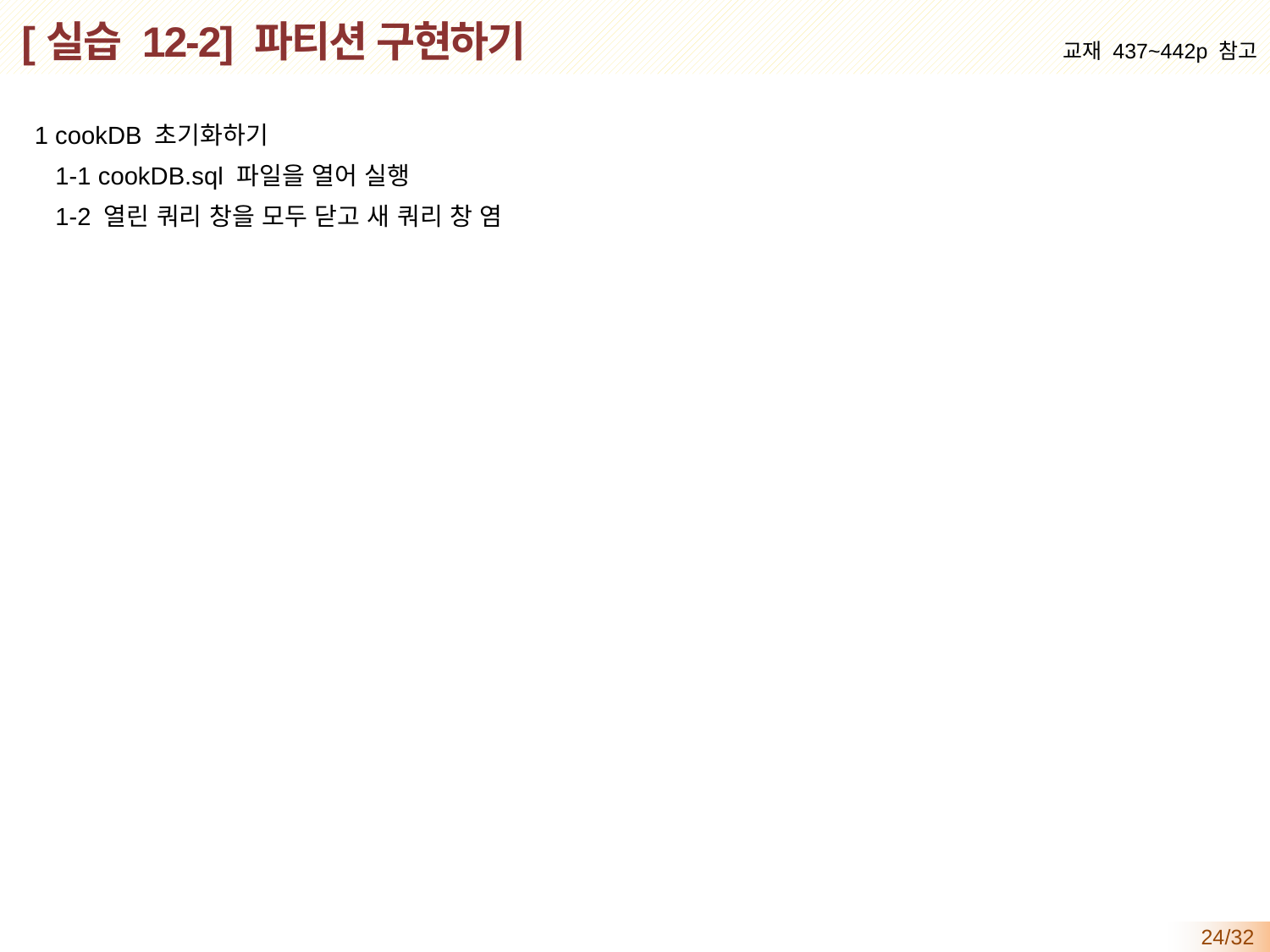

# [실습 12-2] 파티션 구현하기
교재 437~442p 참고
1 cookDB 초기화하기
   1-1 cookDB.sql 파일을 열어 실행
   1-2 열린 쿼리 창을 모두 닫고 새 쿼리 창 염